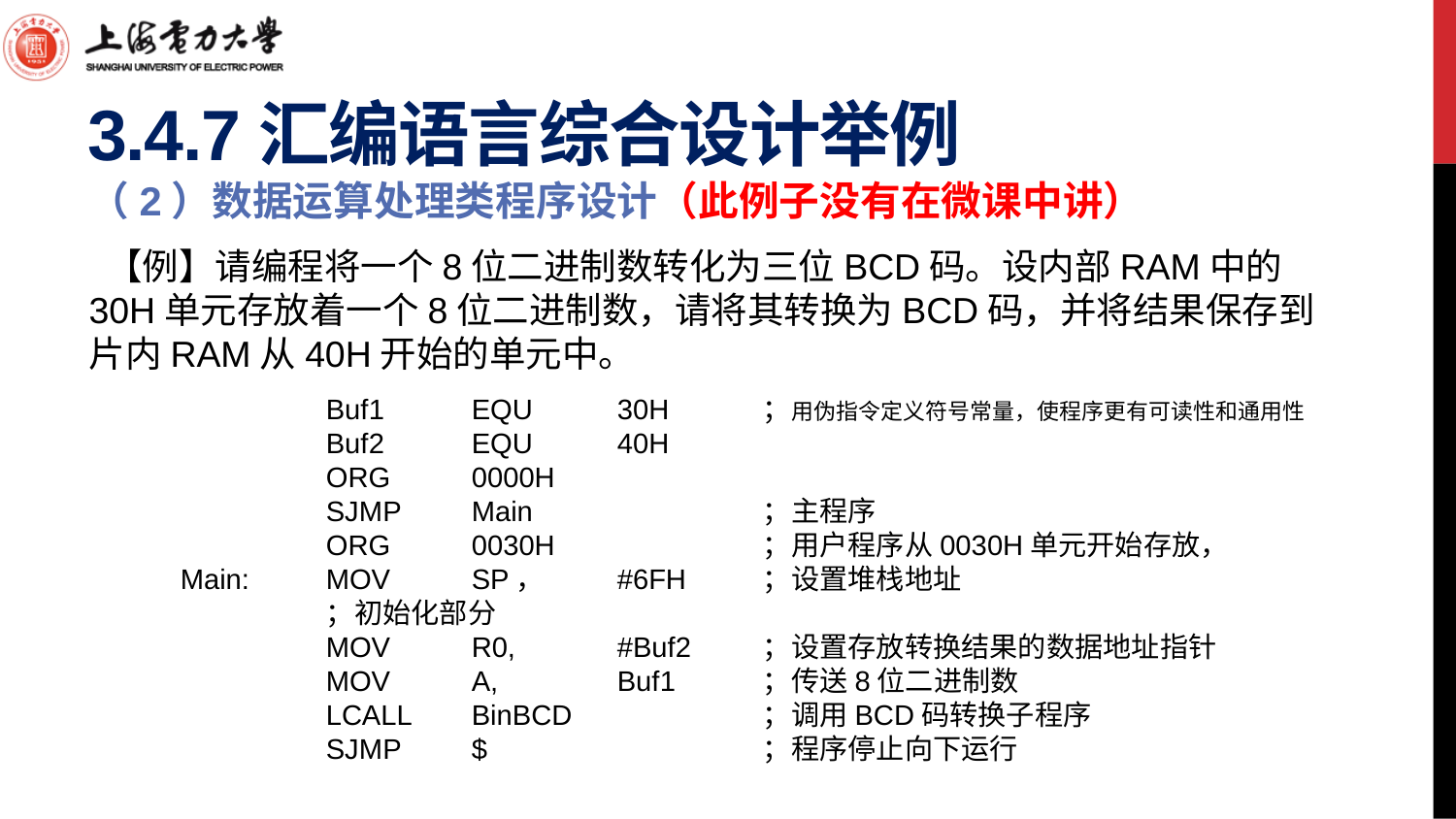

# 3.4.7汇编语言综合设计举例
（2）数据运算处理类程序设计（此例子没有在微课中讲）
 【例】请编程将一个8位二进制数转化为三位BCD码。设内部RAM中的30H单元存放着一个8位二进制数，请将其转换为BCD码，并将结果保存到片内RAM从40H开始的单元中。

	Buf1	EQU	30H	；用伪指令定义符号常量，使程序更有可读性和通用性
	Buf2	EQU	40H
	ORG	0000H
	SJMP	Main		；主程序
	ORG	0030H		；用户程序从0030H单元开始存放，
Main:	MOV	SP，	#6FH	；设置堆栈地址
	；初始化部分
	MOV 	R0,	#Buf2	；设置存放转换结果的数据地址指针
	MOV 	A,	Buf1	；传送8位二进制数
	LCALL	BinBCD		；调用BCD码转换子程序
	SJMP	$		；程序停止向下运行